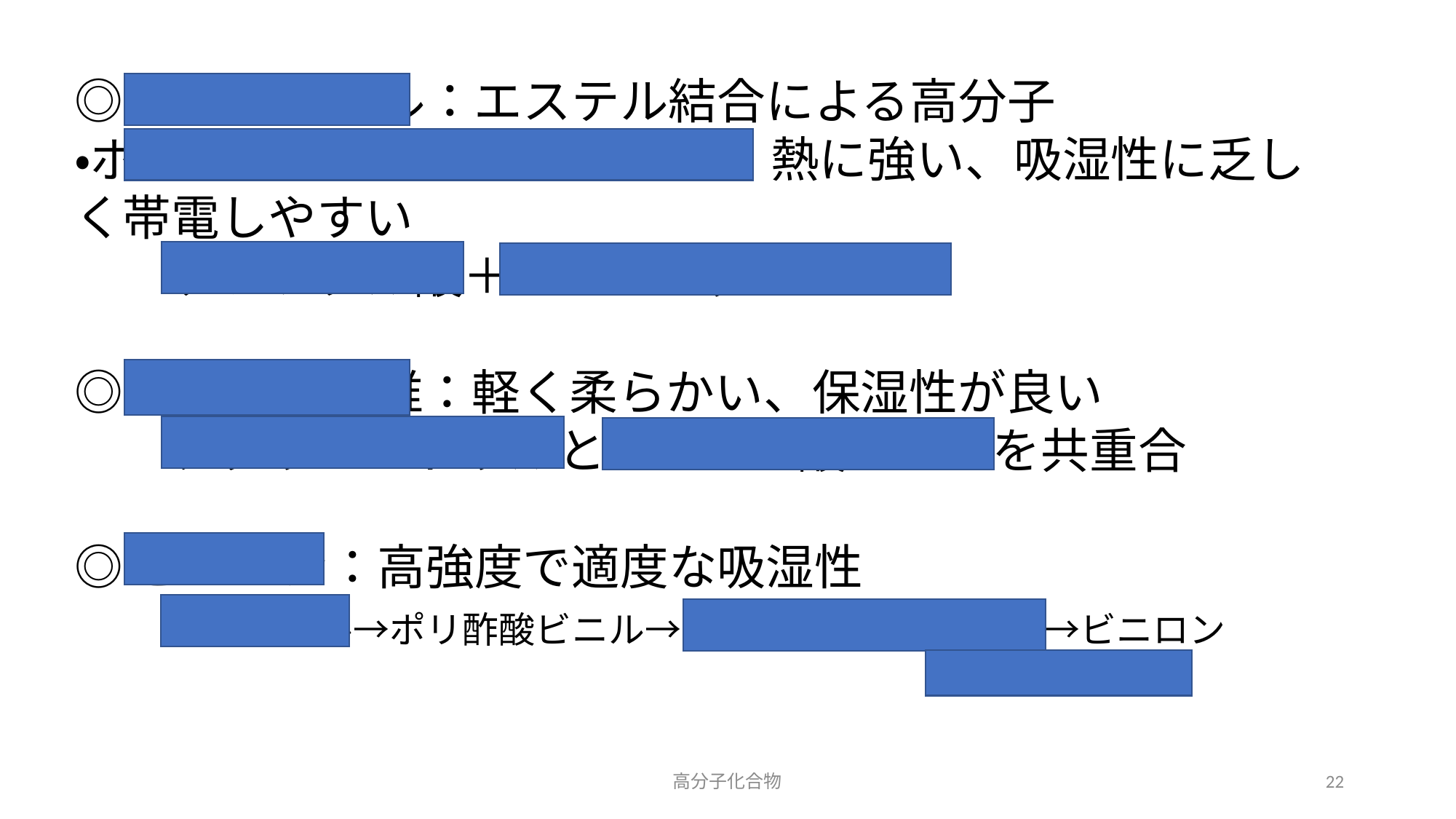

◎ポリエステル：エステル結合による高分子
・ポリエチレンテレフタラート：熱に強い、吸湿性に乏しく帯電しやすい
　　テレフタル酸＋エチレングリコール

◎アクリル繊維：軽く柔らかい、保湿性が良い
　　アクリロニトリルとアクリル酸メチルを共重合

◎ビニロン：高強度で適度な吸湿性
　　酢酸ビニル→ポリ酢酸ビニル→ポリビニルアルコール→ビニロン
　　　　　　　　　　　　　　　　　　　　　　　　アセタール化

高分子化合物
22